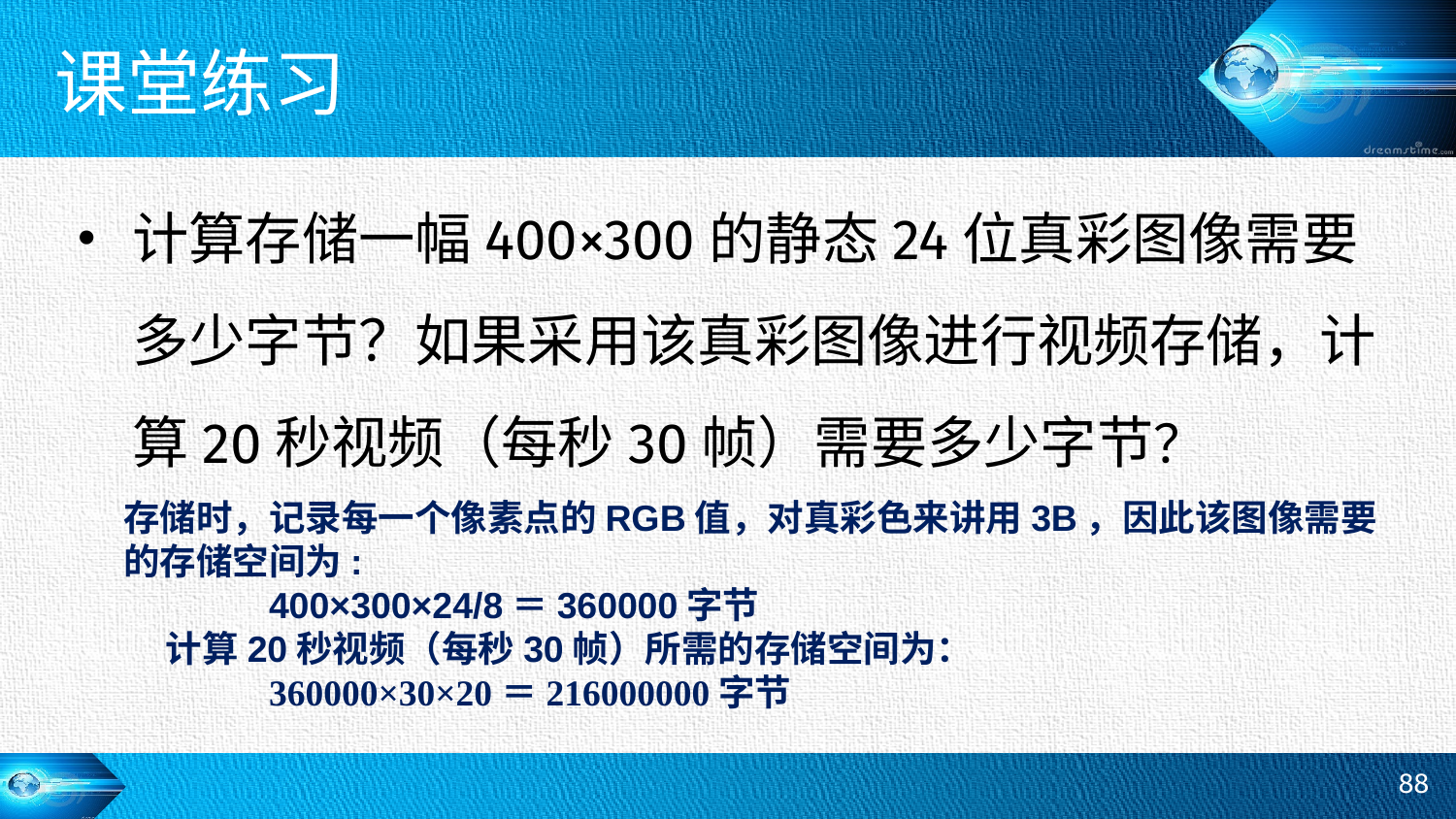

# 课堂练习
计算存储一幅400×300的静态24位真彩图像需要多少字节？如果采用该真彩图像进行视频存储，计算20秒视频（每秒30帧）需要多少字节？
存储时，记录每一个像素点的RGB值，对真彩色来讲用3B，因此该图像需要的存储空间为:
     	400×300×24/8＝360000字节
计算20秒视频（每秒30帧）所需的存储空间为：
     	360000×30×20＝216000000字节
88